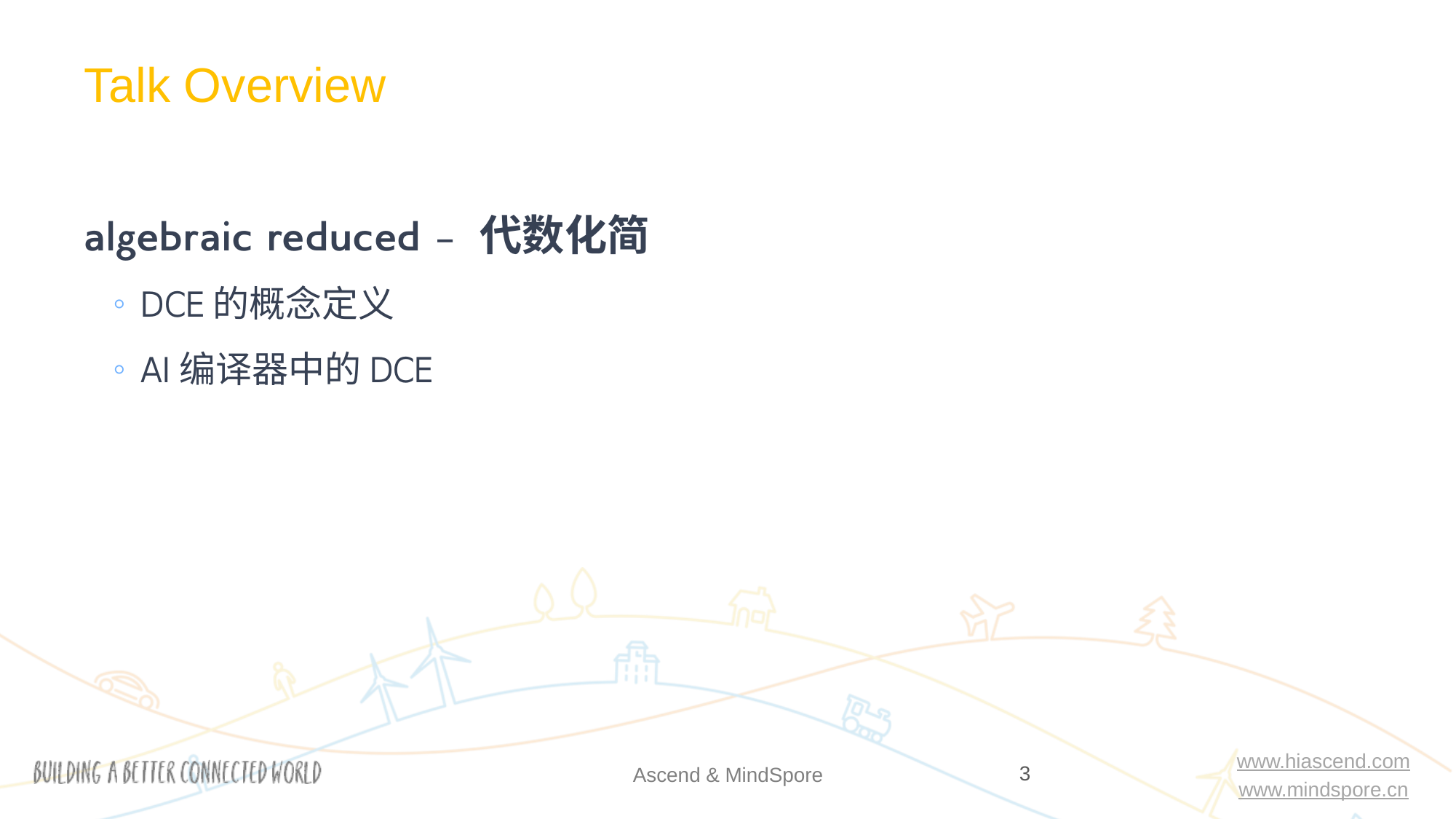

Talk Overview
algebraic reduced – 代数化简
DCE的概念定义
AI编译器中的DCE